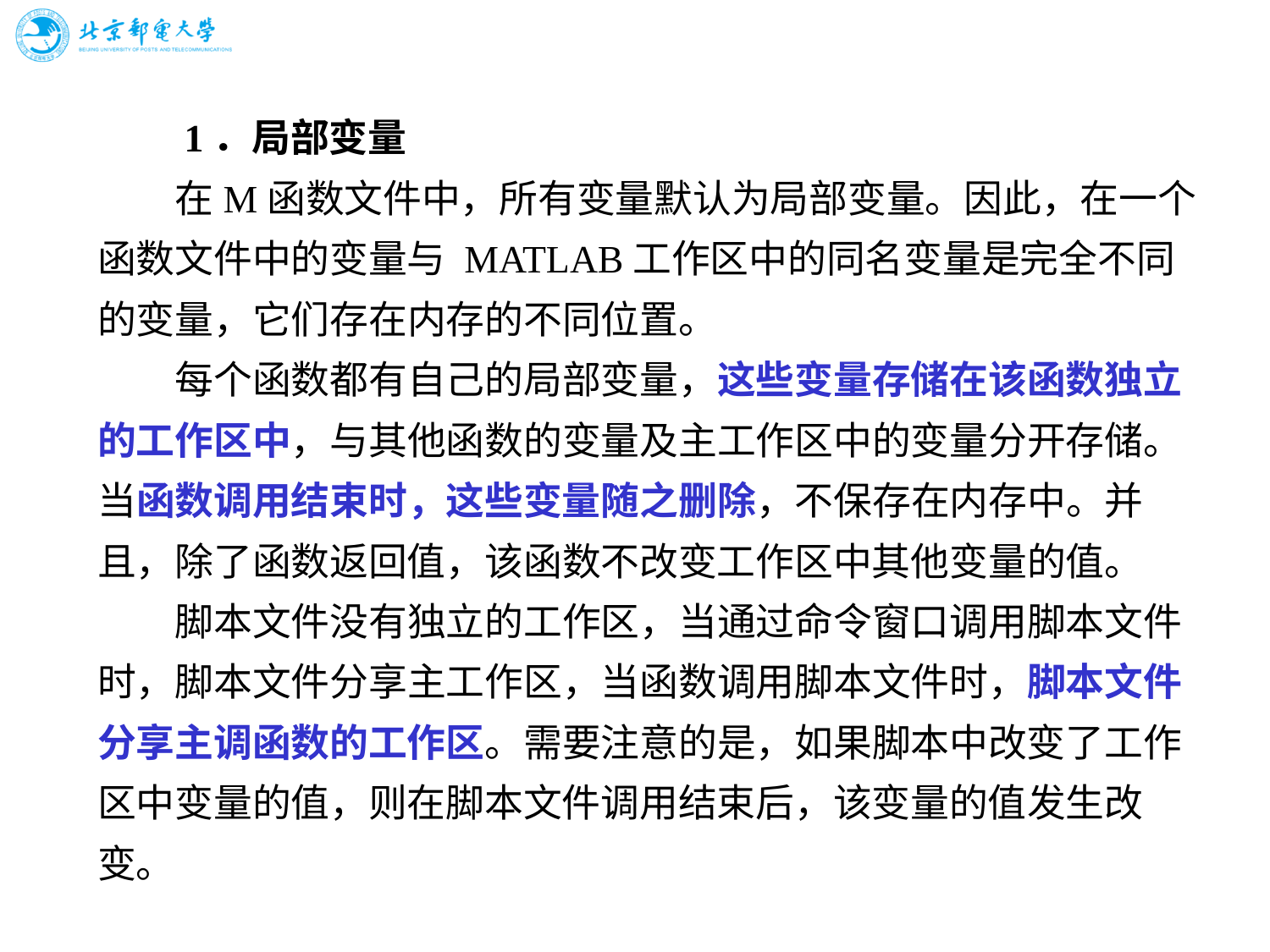

# 1．局部变量 　　在M函数文件中，所有变量默认为局部变量。因此，在一个函数文件中的变量与 MATLAB工作区中的同名变量是完全不同的变量，它们存在内存的不同位置。 　　每个函数都有自己的局部变量，这些变量存储在该函数独立的工作区中，与其他函数的变量及主工作区中的变量分开存储。当函数调用结束时，这些变量随之删除，不保存在内存中。并且，除了函数返回值，该函数不改变工作区中其他变量的值。 　　脚本文件没有独立的工作区，当通过命令窗口调用脚本文件时，脚本文件分享主工作区，当函数调用脚本文件时，脚本文件分享主调函数的工作区。需要注意的是，如果脚本中改变了工作区中变量的值，则在脚本文件调用结束后，该变量的值发生改变。